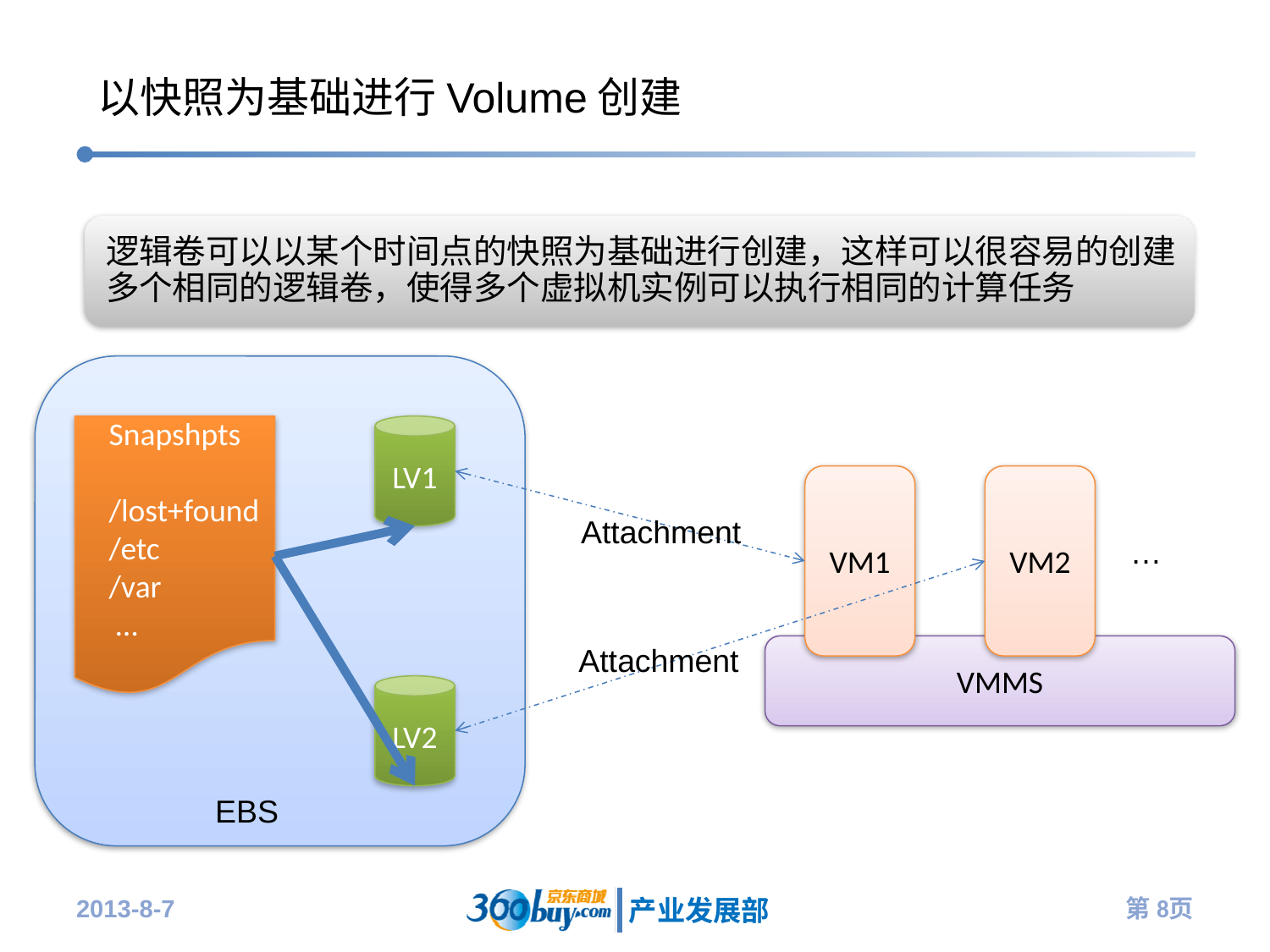

# 以快照为基础进行Volume创建
逻辑卷可以以某个时间点的快照为基础进行创建，这样可以很容易的创建多个相同的逻辑卷，使得多个虚拟机实例可以执行相同的计算任务

Snapshpts

   /lost+found
   /etc
   /var
    …
LV1
VM1
VM2
Attachment
…
Attachment
VMMS
LV2
EBS
2013-8-7
第8页